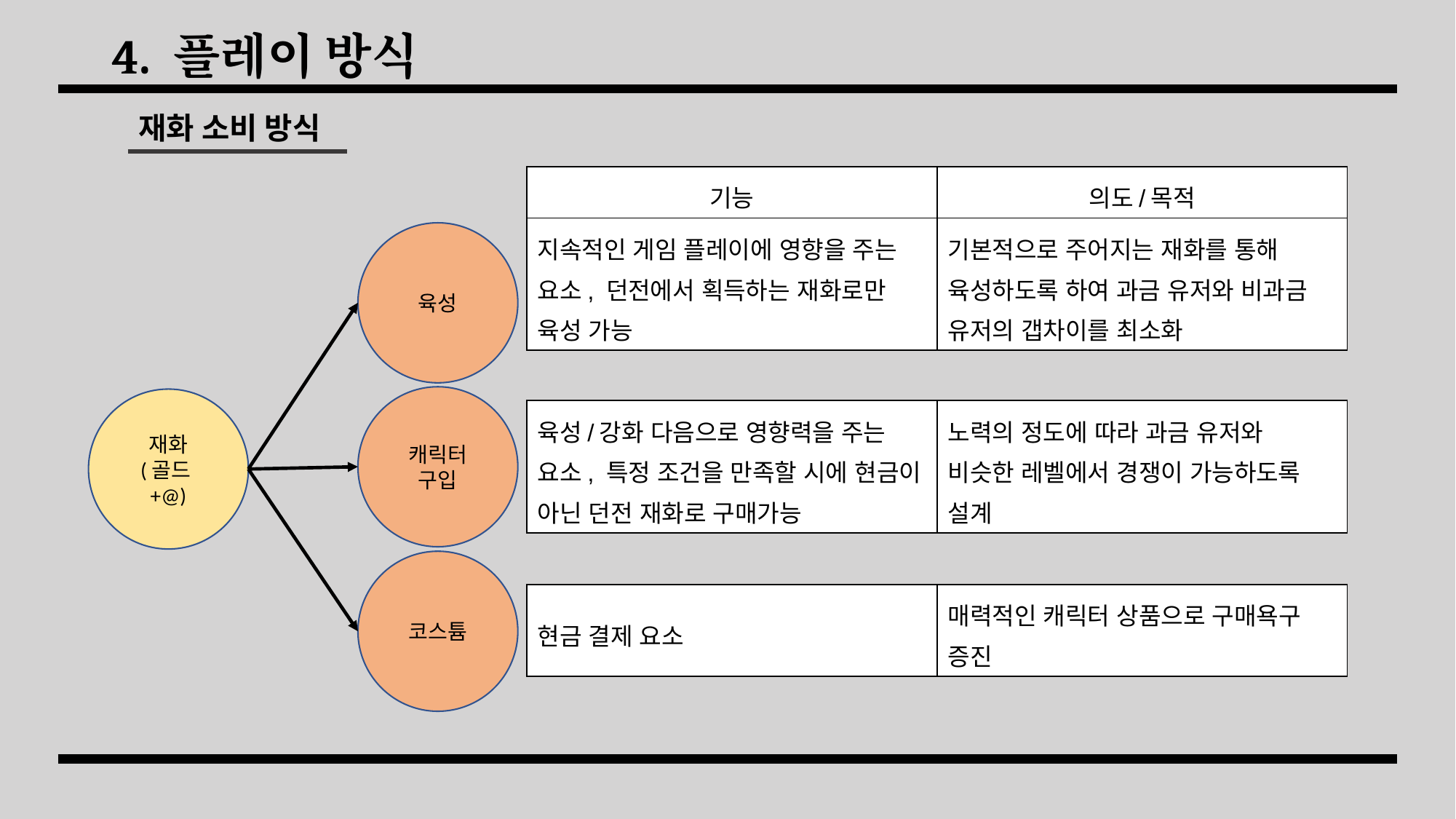

# 4. 플레이 방식
재화 소비 방식
| 기능 | 의도/목적 |
| --- | --- |
| 지속적인 게임 플레이에 영향을 주는 요소, 던전에서 획득하는 재화로만 육성 가능 | 기본적으로 주어지는 재화를 통해 육성하도록 하여 과금 유저와 비과금 유저의 갭차이를 최소화 |
육성
캐릭터
구입
재화
(골드+@)
| 육성/강화 다음으로 영향력을 주는 요소, 특정 조건을 만족할 시에 현금이 아닌 던전 재화로 구매가능 | 노력의 정도에 따라 과금 유저와 비슷한 레벨에서 경쟁이 가능하도록 설계 |
| --- | --- |
코스튬
| 현금 결제 요소 | 매력적인 캐릭터 상품으로 구매욕구 증진 |
| --- | --- |